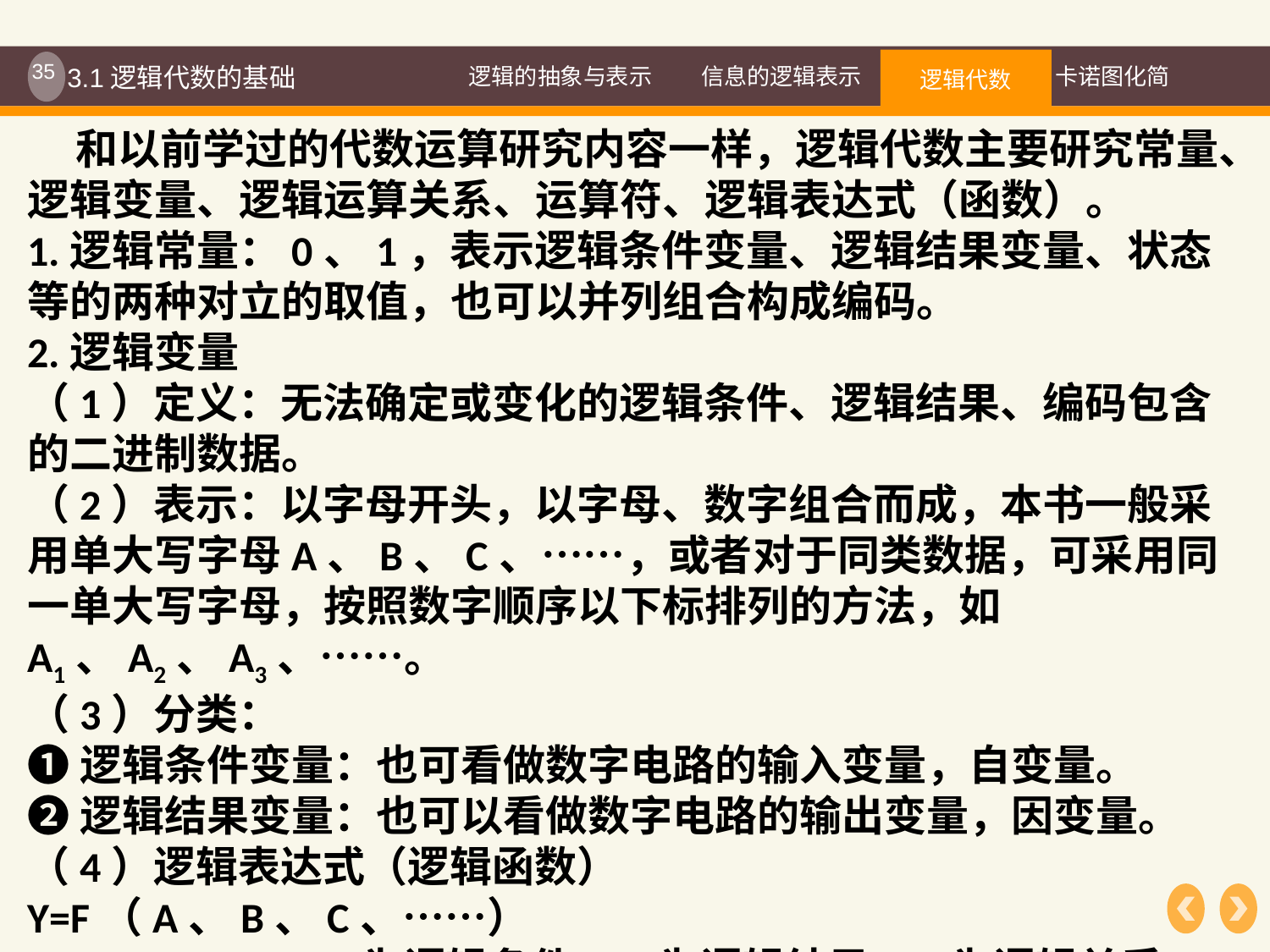

3.1逻辑代数的基础
    和以前学过的代数运算研究内容一样，逻辑代数主要研究常量、逻辑变量、逻辑运算关系、运算符、逻辑表达式（函数）。
1.逻辑常量：0、1，表示逻辑条件变量、逻辑结果变量、状态等的两种对立的取值，也可以并列组合构成编码。
2.逻辑变量
（1）定义：无法确定或变化的逻辑条件、逻辑结果、编码包含的二进制数据。
（2）表示：以字母开头，以字母、数字组合而成，本书一般采用单大写字母A、B、C、……，或者对于同类数据，可采用同一单大写字母，按照数字顺序以下标排列的方法，如A1、A2、A3、……。
（3）分类：
❶逻辑条件变量：也可看做数字电路的输入变量，自变量。
❷逻辑结果变量：也可以看做数字电路的输出变量，因变量。
（4）逻辑表达式（逻辑函数）
Y=F（A、B、C、……）
A、B、C、……为逻辑条件，Y为逻辑结果，F为逻辑关系。